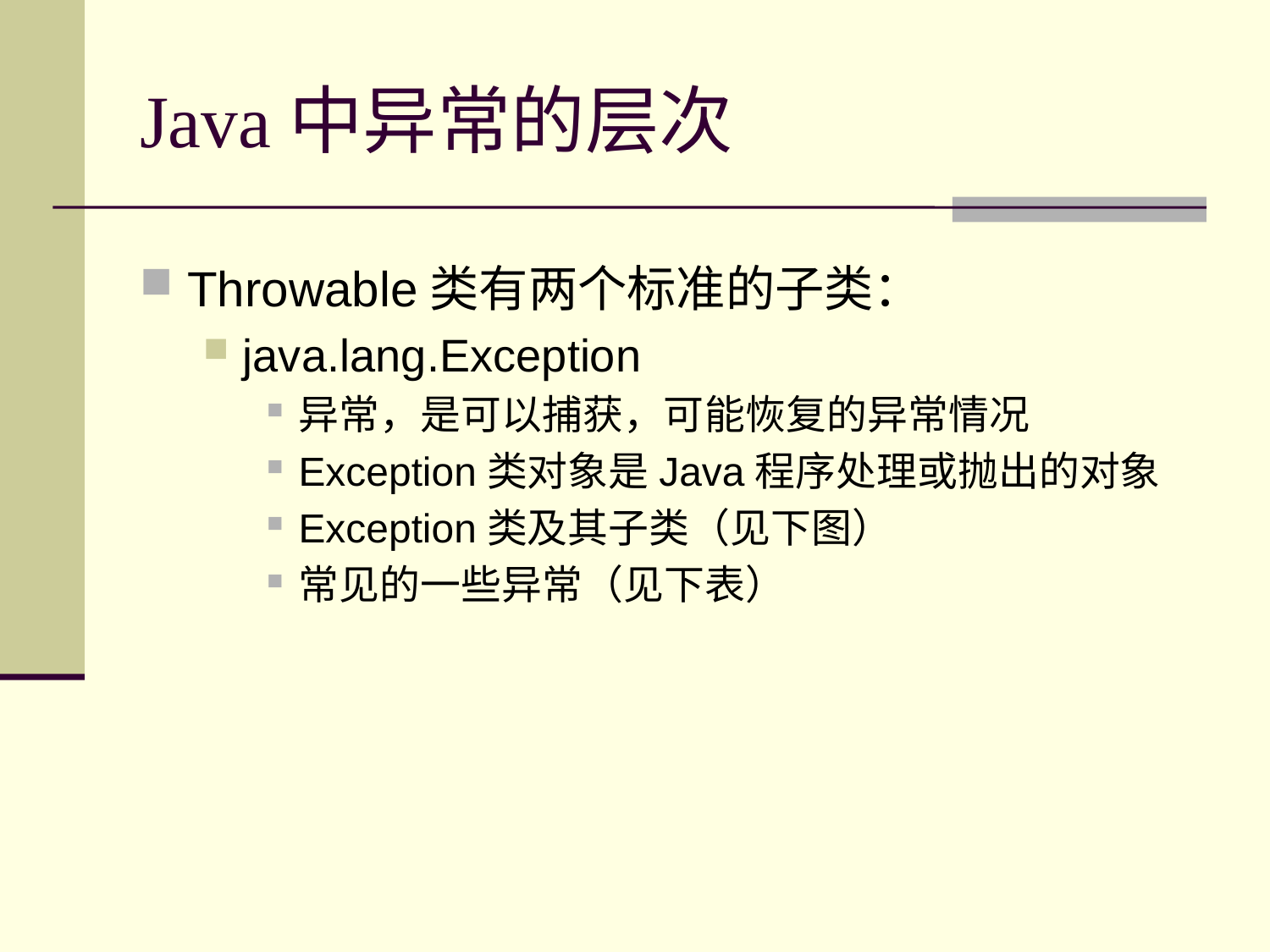

# Java中异常的层次
Throwable类有两个标准的子类：
java.lang.Exception
异常，是可以捕获，可能恢复的异常情况
Exception类对象是Java程序处理或抛出的对象
Exception类及其子类（见下图）
常见的一些异常（见下表）